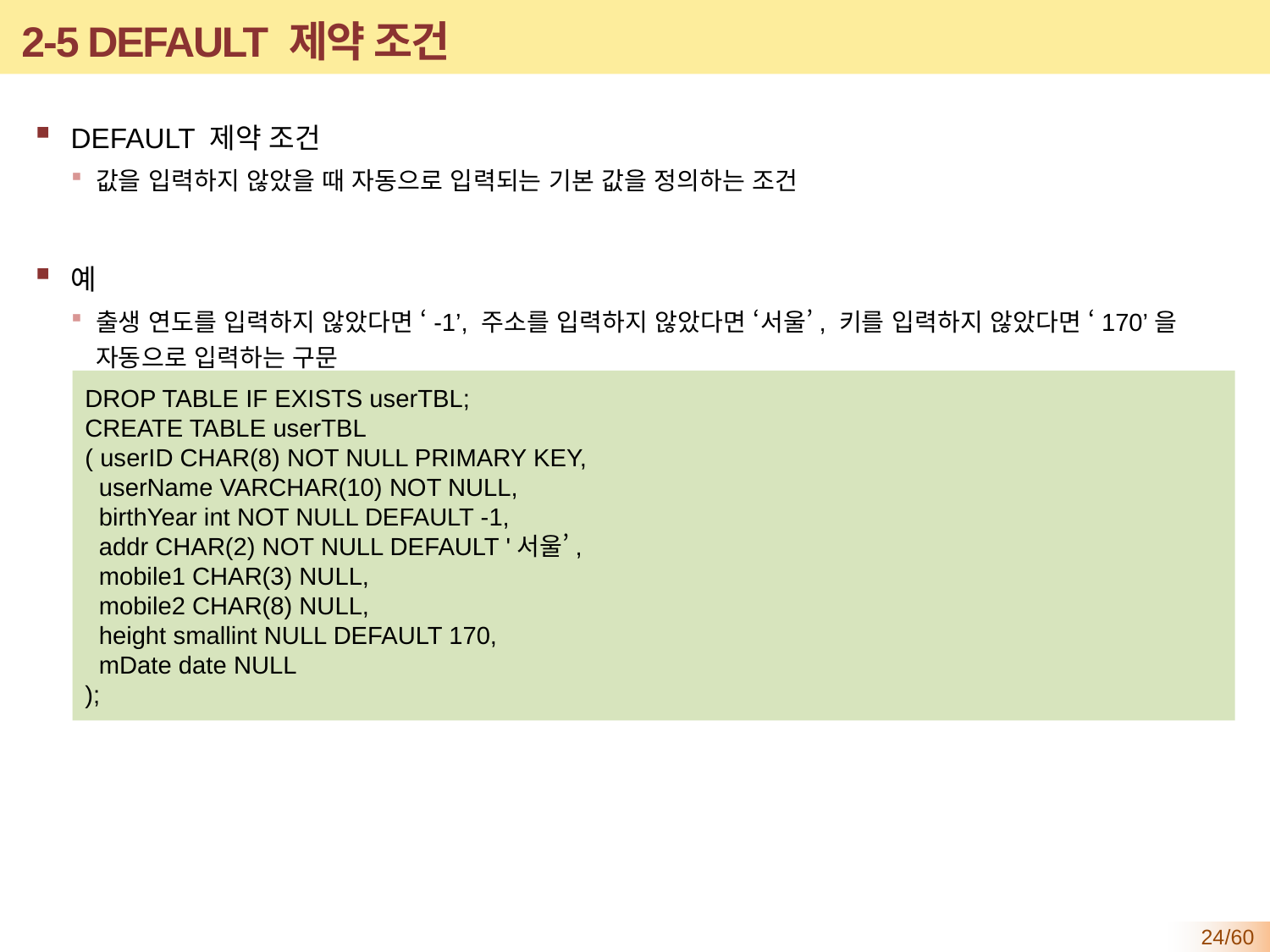

# 2-5 DEFAULT 제약 조건
DEFAULT 제약 조건
값을 입력하지 않았을 때 자동으로 입력되는 기본 값을 정의하는 조건

예
출생 연도를 입력하지 않았다면 ‘-1’, 주소를 입력하지 않았다면 ‘서울’, 키를 입력하지 않았다면 ‘170’을 자동으로 입력하는 구문
DROP TABLE IF EXISTS userTBL;
CREATE TABLE userTBL
( userID CHAR(8) NOT NULL PRIMARY KEY,
  userName VARCHAR(10) NOT NULL,
  birthYear int NOT NULL DEFAULT -1,
  addr CHAR(2) NOT NULL DEFAULT '서울’,
  mobile1 CHAR(3) NULL,
  mobile2 CHAR(8) NULL,
  height smallint NULL DEFAULT 170,
  mDate date NULL
);